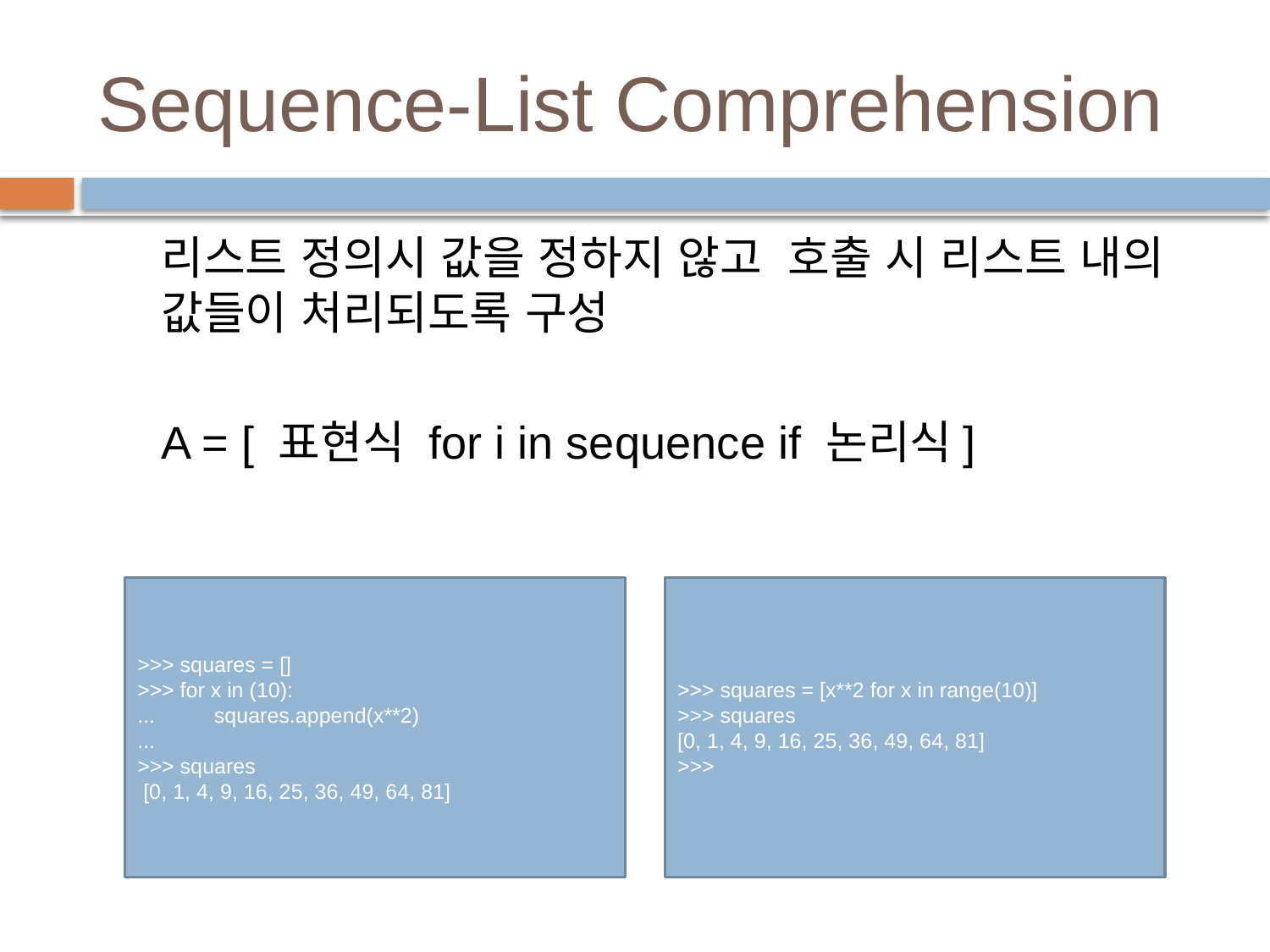

# Sequence-List Comprehension
리스트 정의시 값을 정하지 않고  호출 시 리스트 내의 값들이 처리되도록 구성

A = [ 표현식 for i in sequence if 논리식]

>>> squares = []
>>> for x in (10):
...          squares.append(x**2)
...
>>> squares
 [0, 1, 4, 9, 16, 25, 36, 49, 64, 81]
>>> squares = [x**2 for x in range(10)]
>>> squares
[0, 1, 4, 9, 16, 25, 36, 49, 64, 81]
>>>